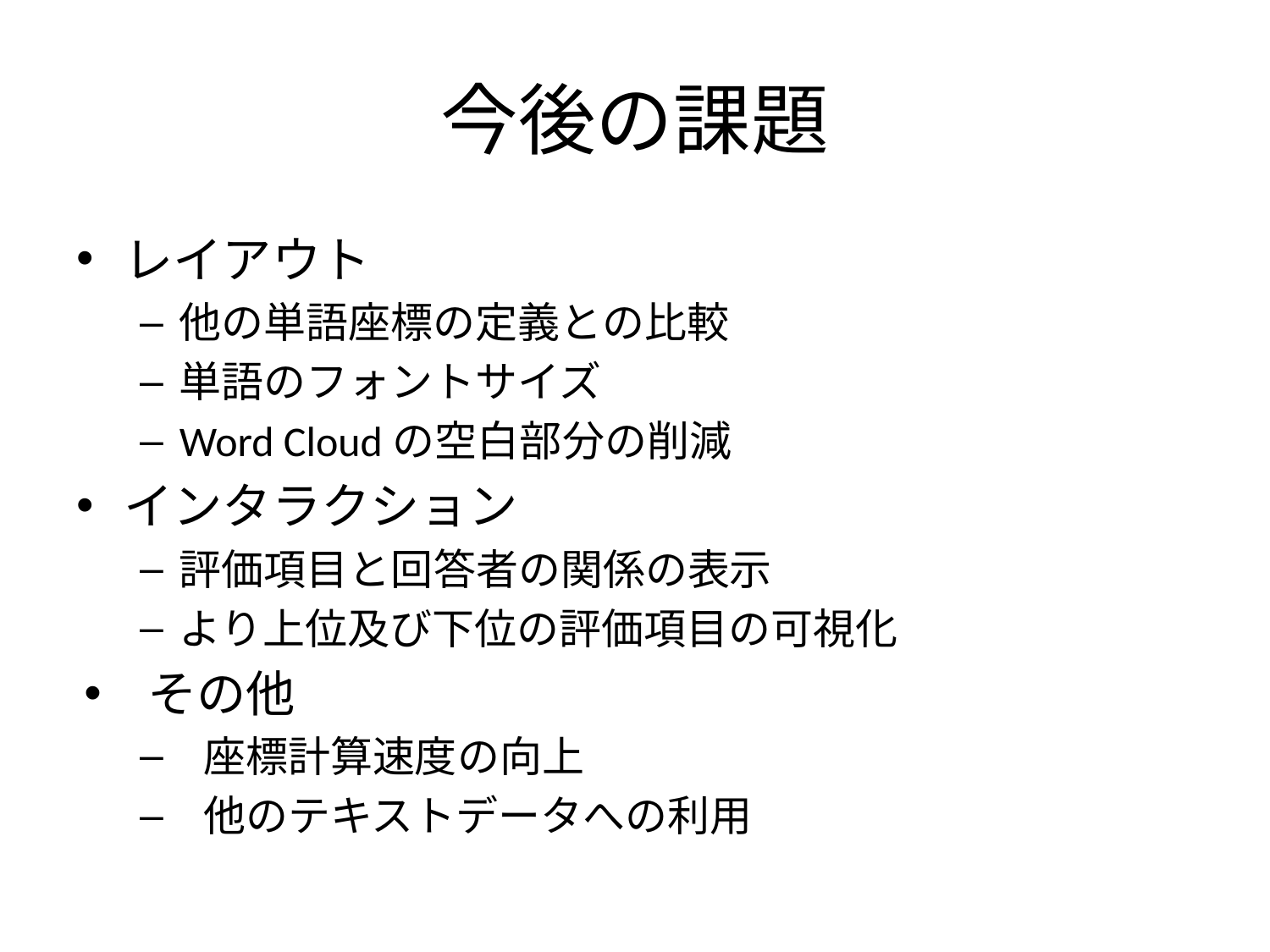

# 今後の課題
レイアウト
他の単語座標の定義との比較
単語のフォントサイズ
Word Cloudの空白部分の削減
インタラクション
評価項目と回答者の関係の表示
より上位及び下位の評価項目の可視化
その他
座標計算速度の向上
他のテキストデータへの利用